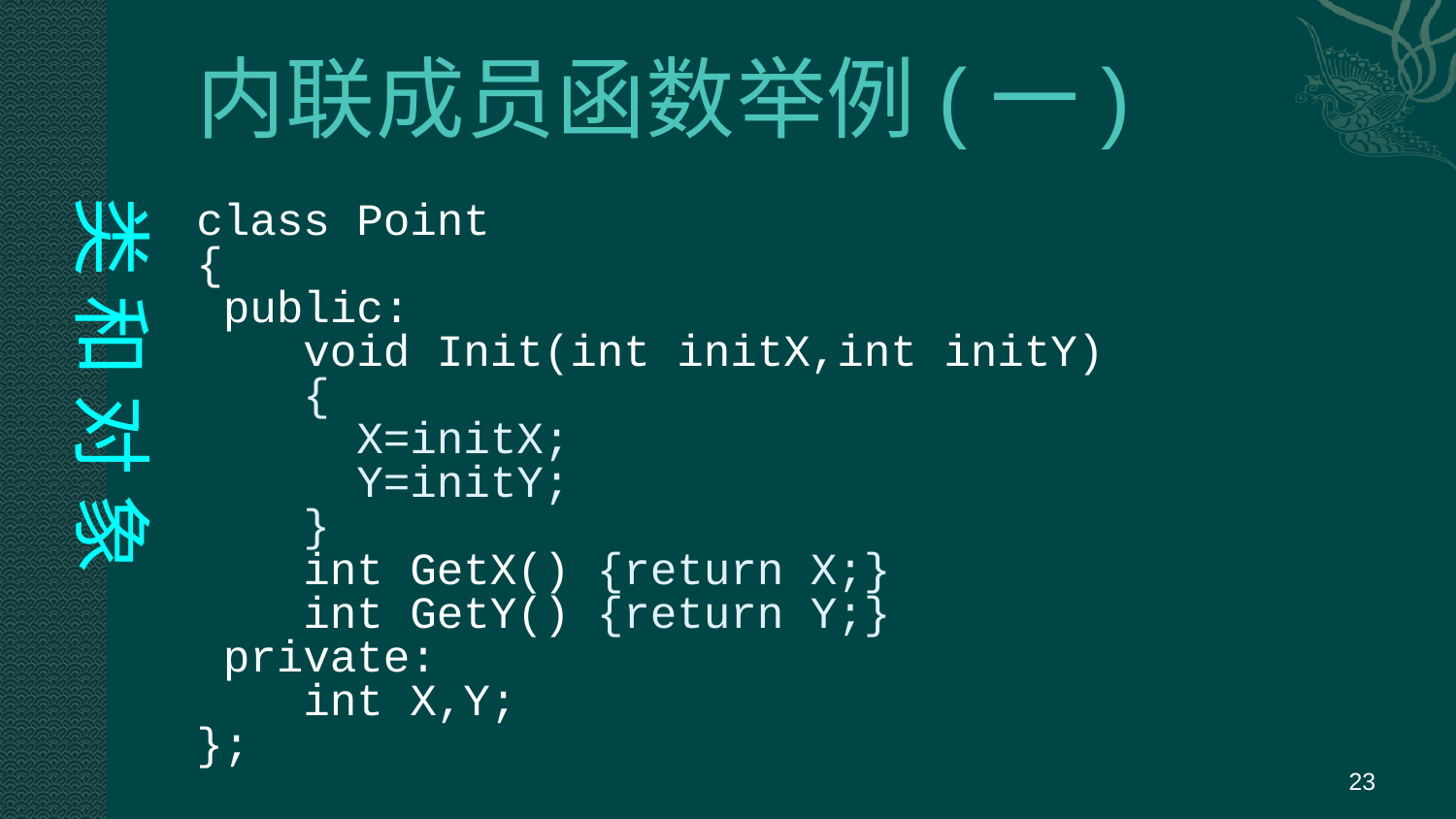

# 内联成员函数举例(一)
类 和 对 象
class Point
{
 public:
    void Init(int initX,int initY)
    {
      X=initX;
      Y=initY;
    }
    int GetX() {return X;}
    int GetY() {return Y;}
 private:
    int X,Y;
};
23